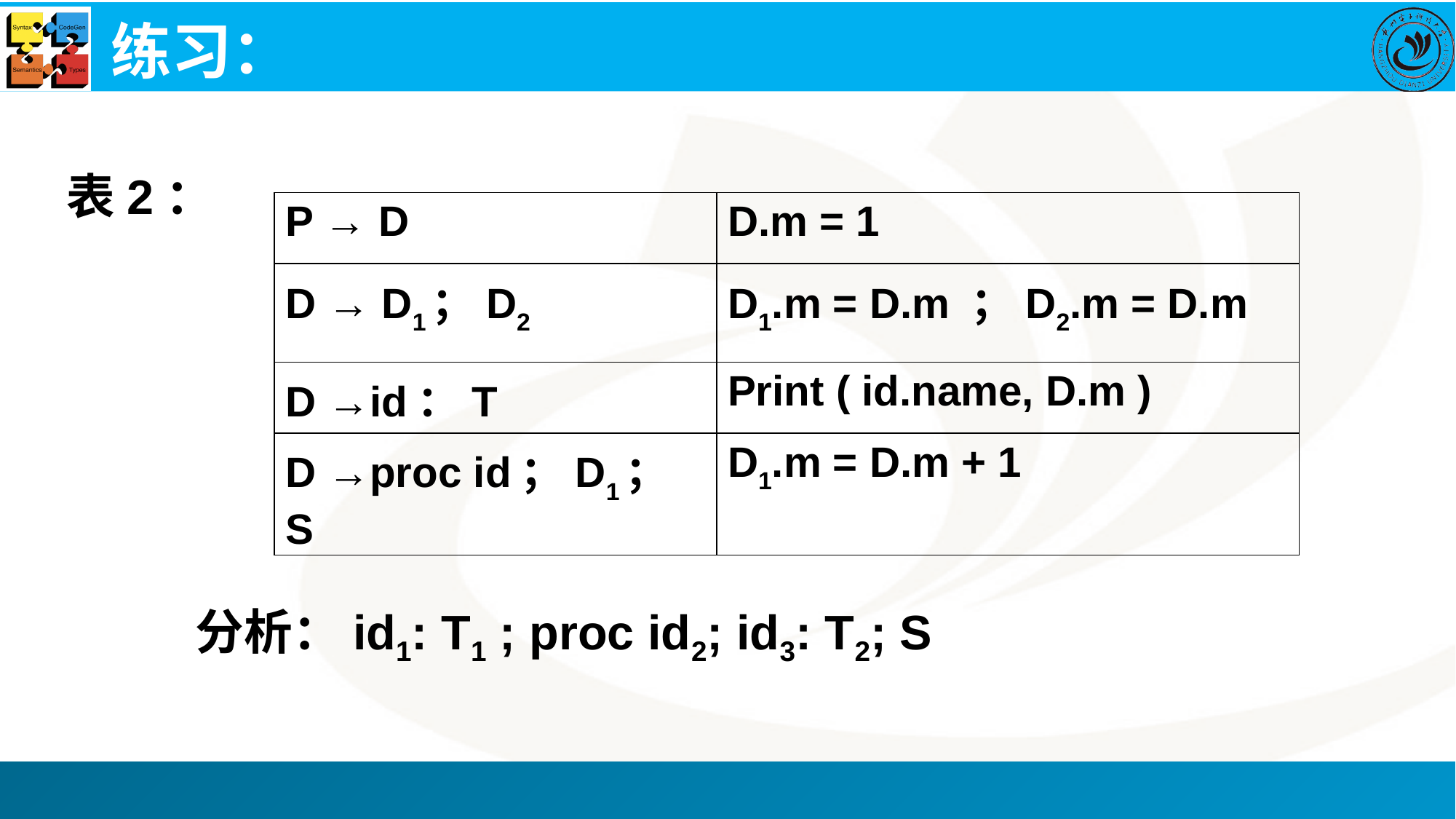

# 练习：
表2：
| P → D | D.m = 1 |
| --- | --- |
| D → D1；D2 | D1.m = D.m ；D2.m = D.m |
| D →id：T | Print ( id.name, D.m ) |
| D →proc id；D1；S | D1.m = D.m + 1 |
分析：id1: T1 ; proc id2; id3: T2; S
55